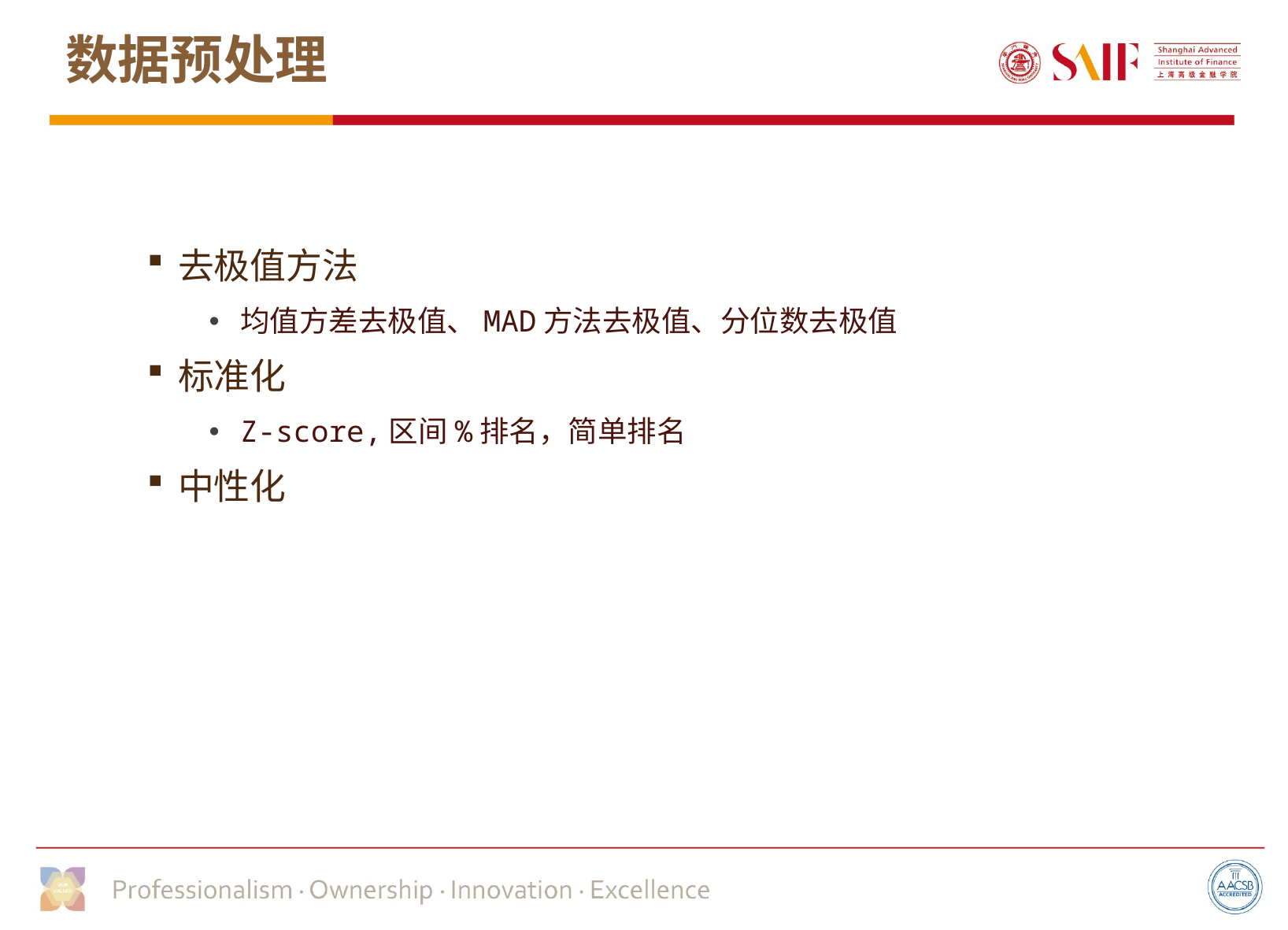

# 数据预处理
去极值方法
均值方差去极值、MAD方法去极值、分位数去极值
标准化
Z-score,区间%排名，简单排名
中性化